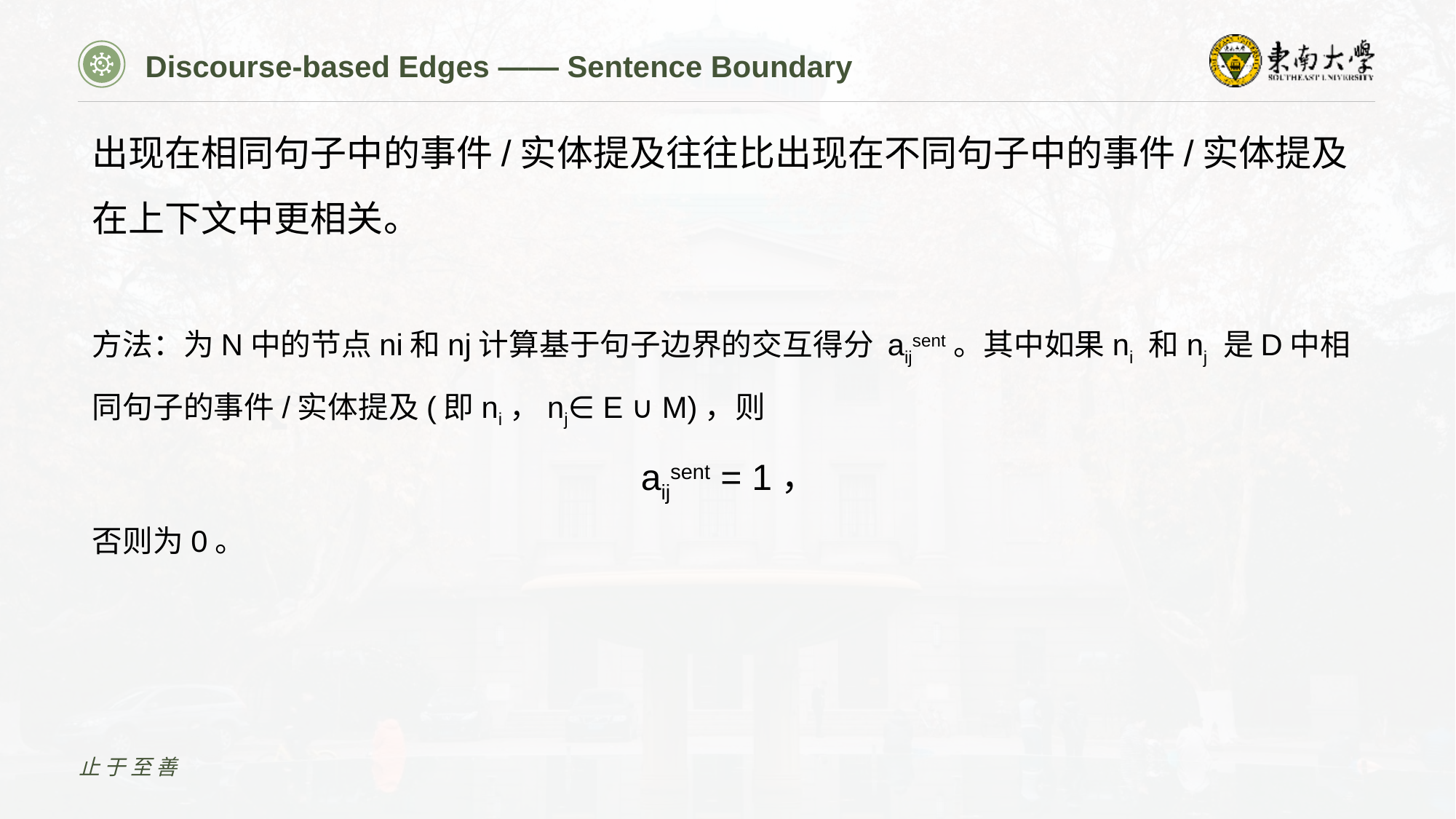

Discourse-based Edges —— Sentence Boundary
出现在相同句子中的事件/实体提及往往比出现在不同句子中的事件/实体提及在上下文中更相关。

方法：为N中的节点ni和nj计算基于句子边界的交互得分 aijsent。其中如果ni 和nj 是D中相同句子的事件/实体提及(即ni，nj∈ E ∪ M)，则
aijsent = 1，
否则为0。

止于至善
12